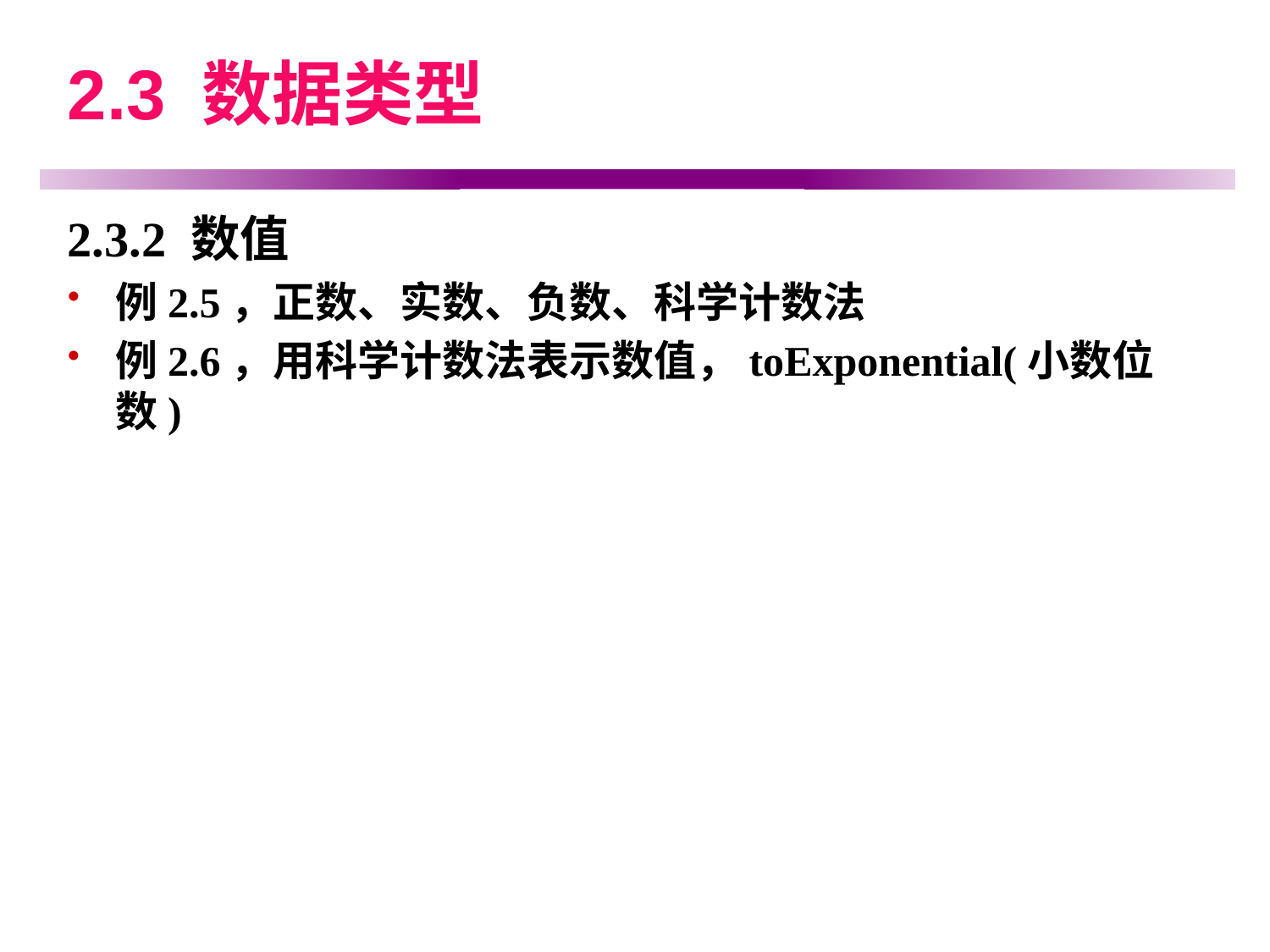

# 2.3 数据类型
2.3.2 数值
例2.5，正数、实数、负数、科学计数法
例2.6，用科学计数法表示数值，toExponential(小数位数)